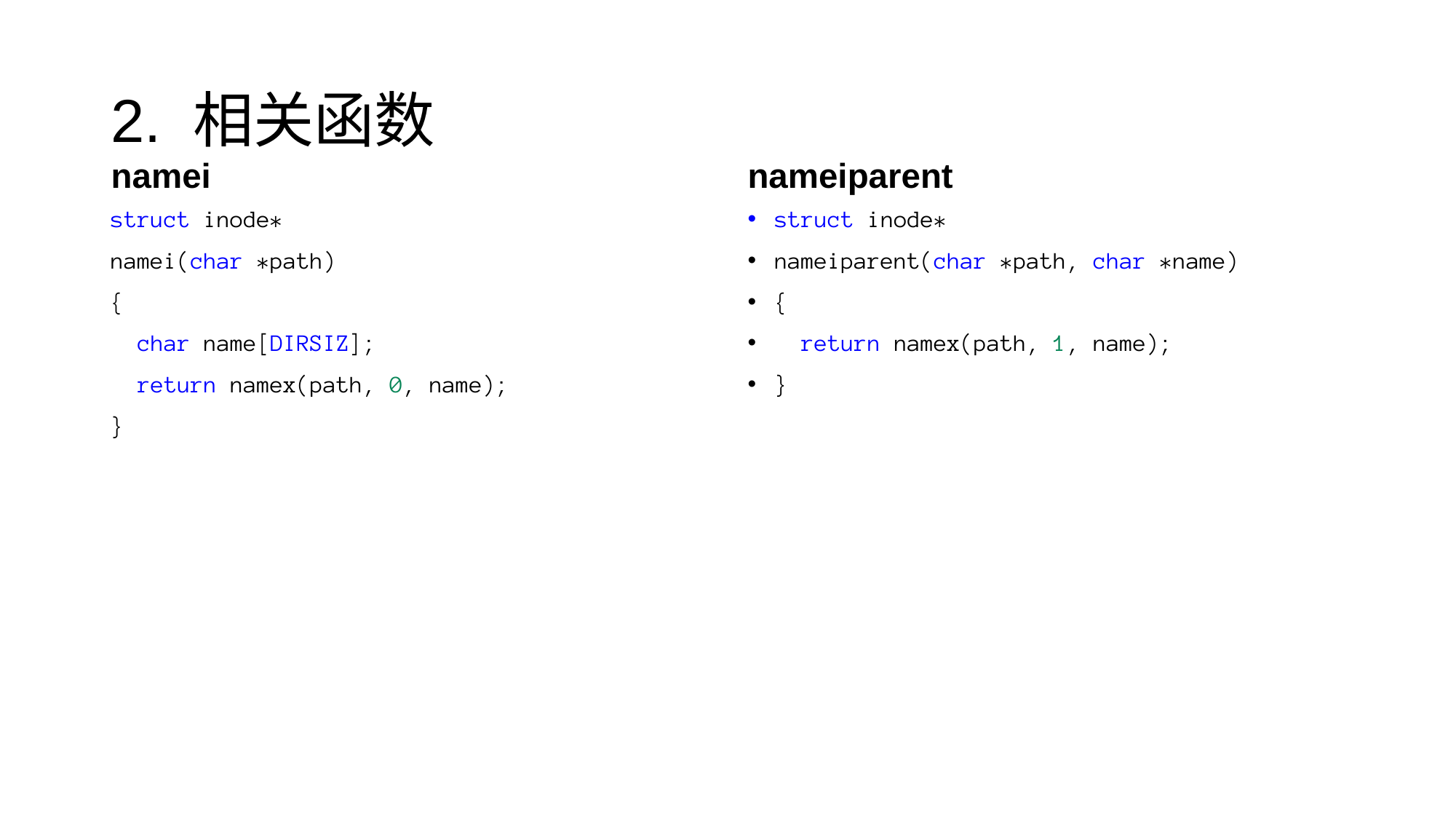

# 2. 相关函数
namei
nameiparent
struct inode*
namei(char *path)
{
  char name[DIRSIZ];
  return namex(path, 0, name);
}
struct inode*
nameiparent(char *path, char *name)
{
  return namex(path, 1, name);
}